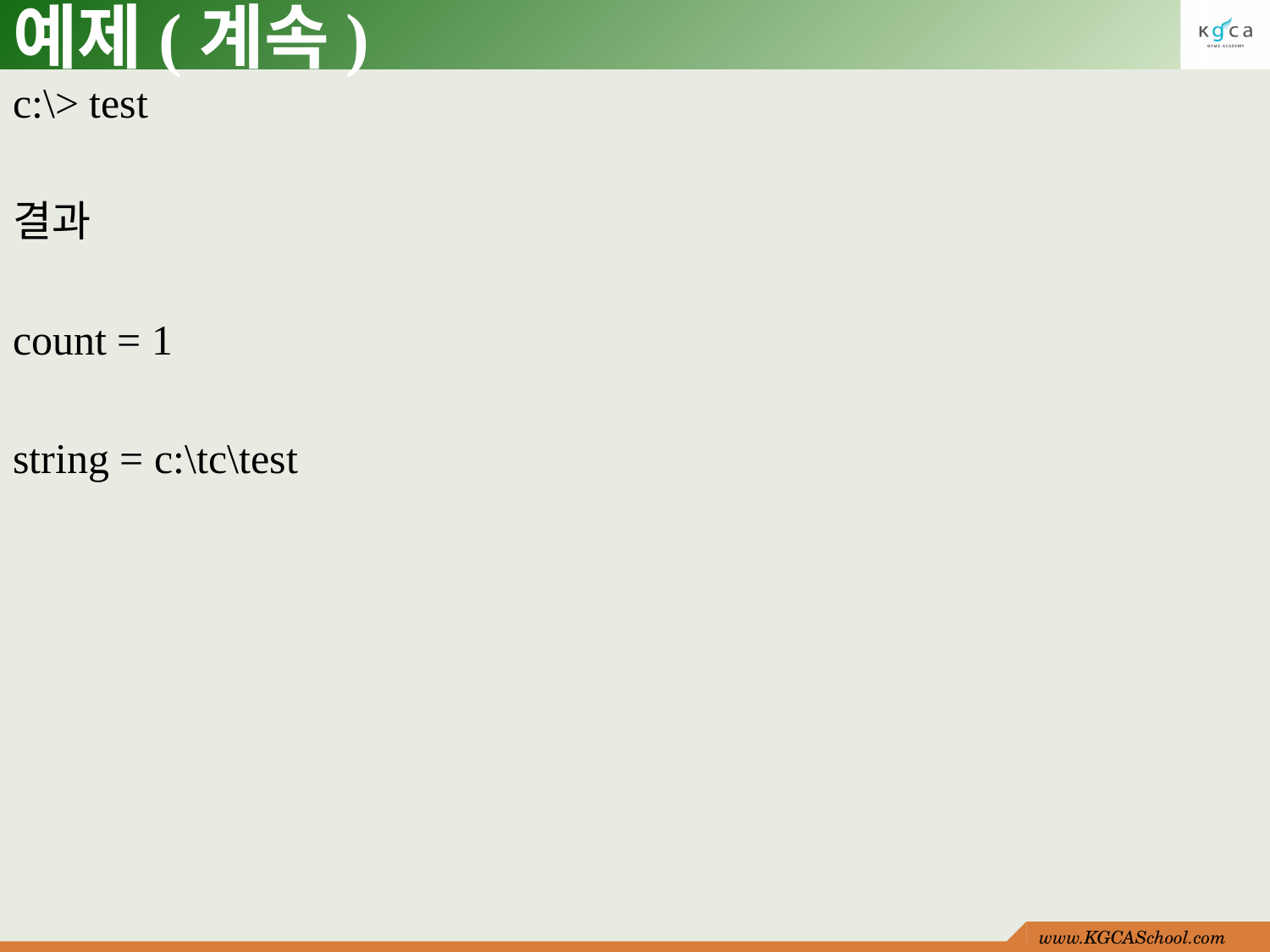

# 예제(계속)
c:\> test

결과

count = 1

string = c:\tc\test